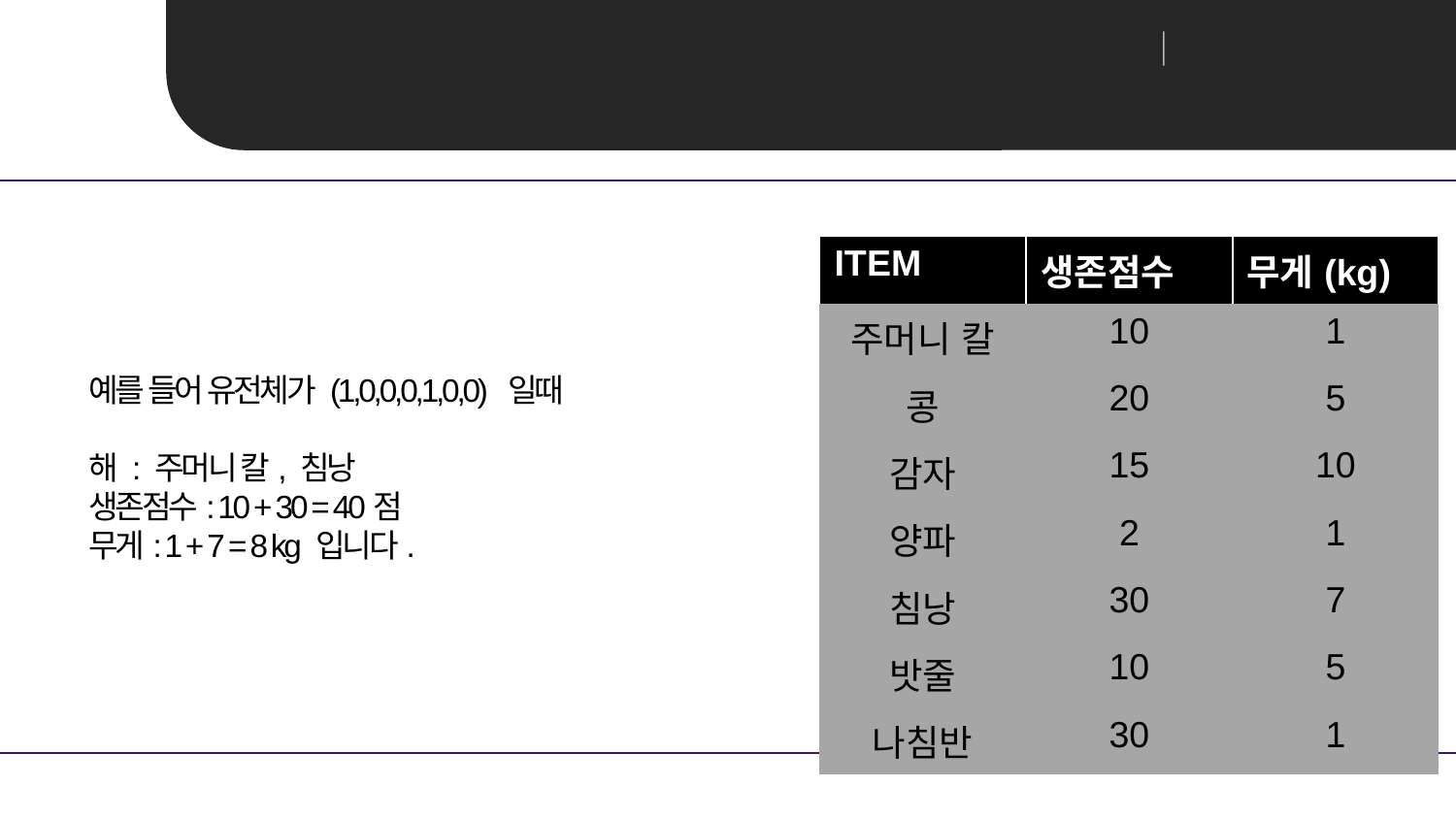

T-lab 유전알고리즘
Unit  01 ㅣ  유전 알고리즘 이란?

예를 들어 유전체가 (1,0,0,0,1,0,0)  일때

해 : 주머니 칼, 침낭
생존점수: 10 + 30 = 40점
무게: 1 + 7 = 8 kg 입니다.
| ITEM | 생존점수 | 무게(kg) |
| --- | --- | --- |
| 주머니 칼 | 10 | 1 |
| 콩 | 20 | 5 |
| 감자 | 15 | 10 |
| 양파 | 2 | 1 |
| 침낭 | 30 | 7 |
| 밧줄 | 10 | 5 |
| 나침반 | 30 | 1 |